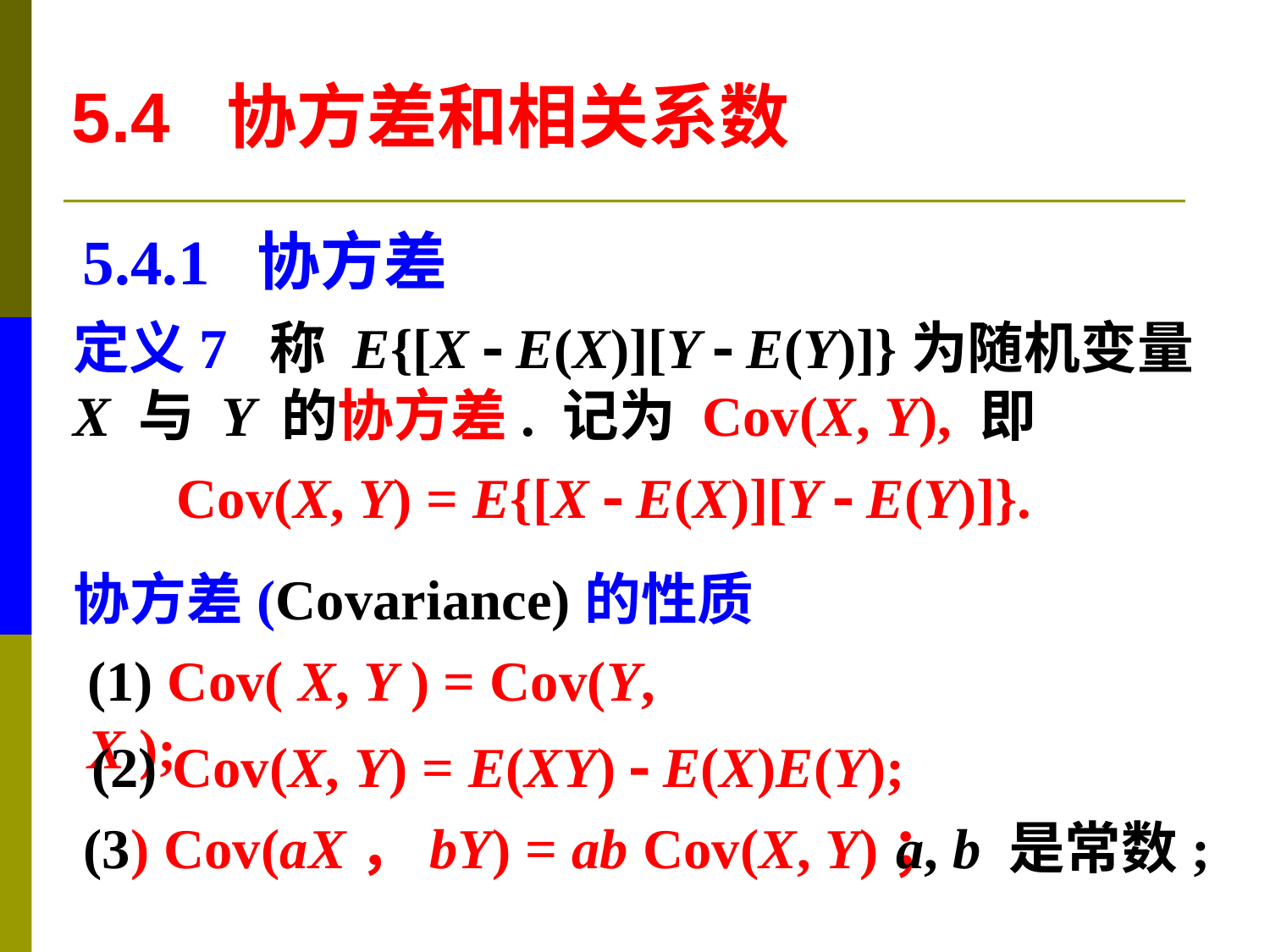

5.4  协方差和相关系数
5.4.1  协方差
定义7  称 E{[X − E(X)][Y − E(Y)]}为随机变量
X 与 Y 的协方差. 记为 Cov(X, Y), 即
Cov(X, Y) = E{[X − E(X)][Y − E(Y)]}.
协方差(Covariance)的性质
(1) Cov( X, Y ) = Cov(Y, X );
(2) Cov(X, Y) = E(XY) − E(X)E(Y);
a, b 是常数;
(3) Cov(aX，bY) = ab Cov(X, Y)；